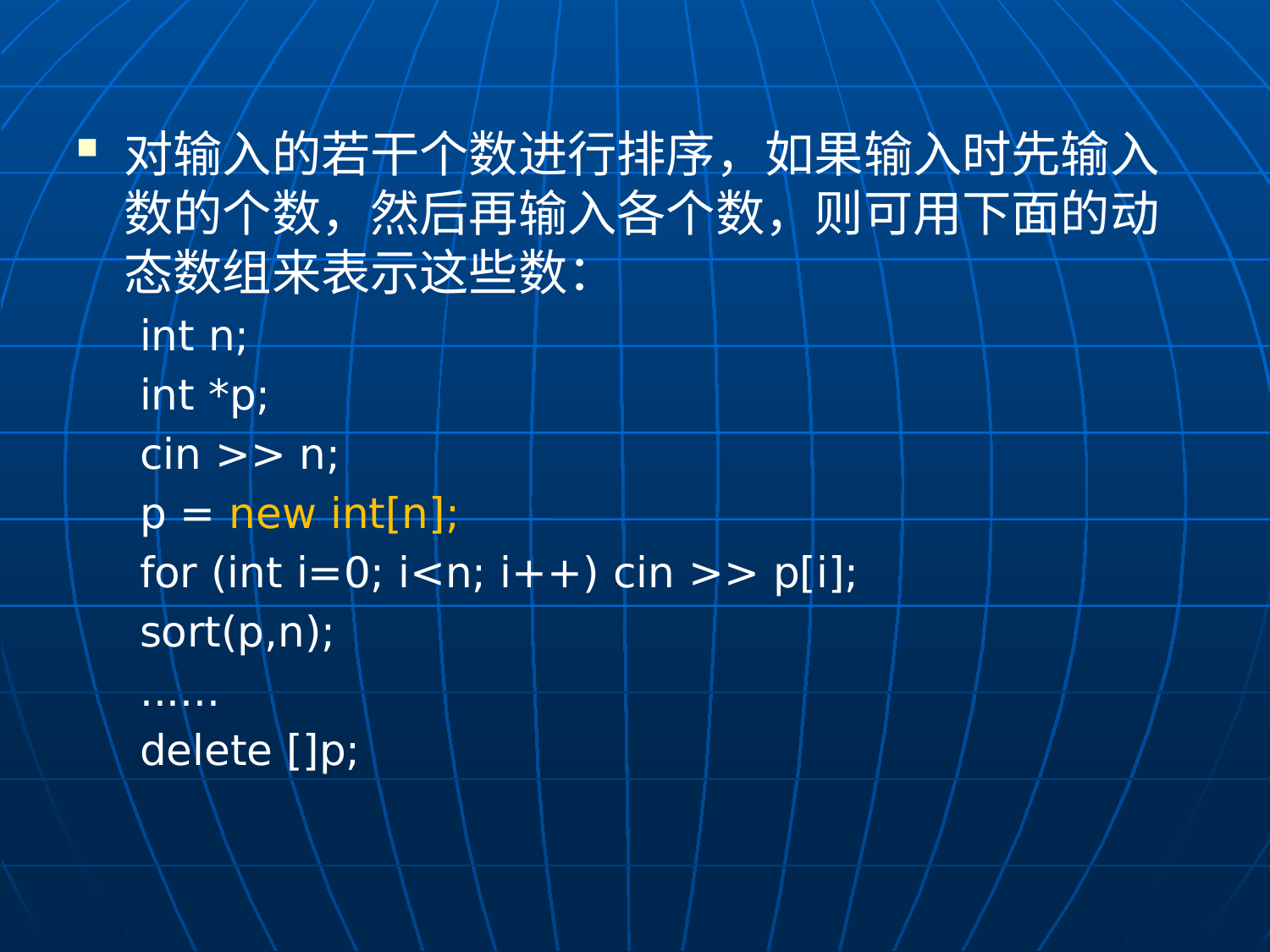

对输入的若干个数进行排序，如果输入时先输入数的个数，然后再输入各个数，则可用下面的动态数组来表示这些数：
int n;
int *p;
cin >> n;
p = new int[n];
for (int i=0; i<n; i++) cin >> p[i];
sort(p,n);
......
delete []p;